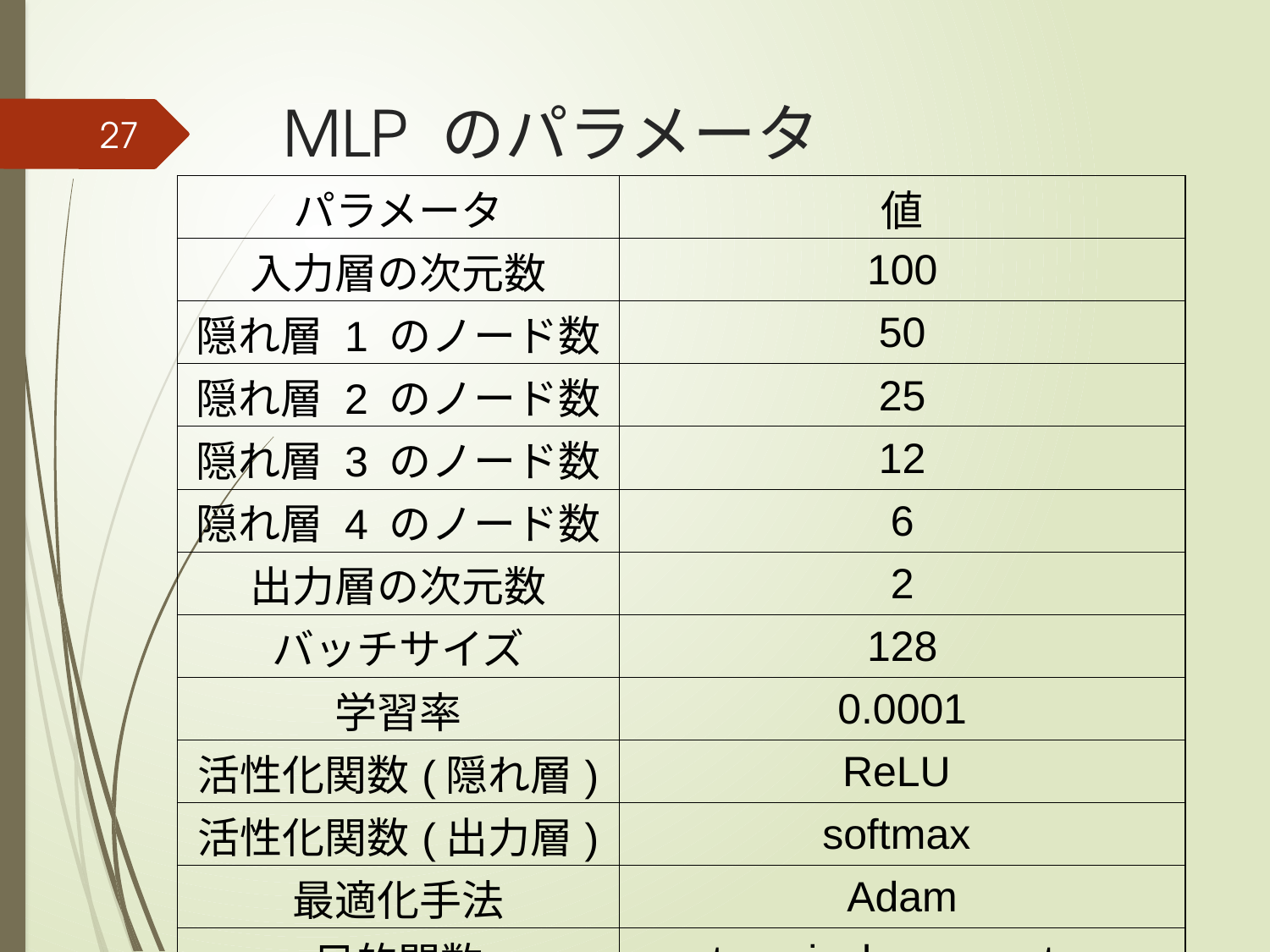

# MLP のパラメータ
27
| パラメータ | 値 |
| --- | --- |
| 入力層の次元数 | 100 |
| 隠れ層 1 のノード数 | 50 |
| 隠れ層 2 のノード数 | 25 |
| 隠れ層 3 のノード数 | 12 |
| 隠れ層 4 のノード数 | 6 |
| 出力層の次元数 | 2 |
| バッチサイズ | 128 |
| 学習率 | 0.0001 |
| 活性化関数(隠れ層) | ReLU |
| 活性化関数(出力層) | softmax |
| 最適化手法 | Adam |
| 目的関数 | categorical cross entropy |
| 最大エポック数 | 1000 |